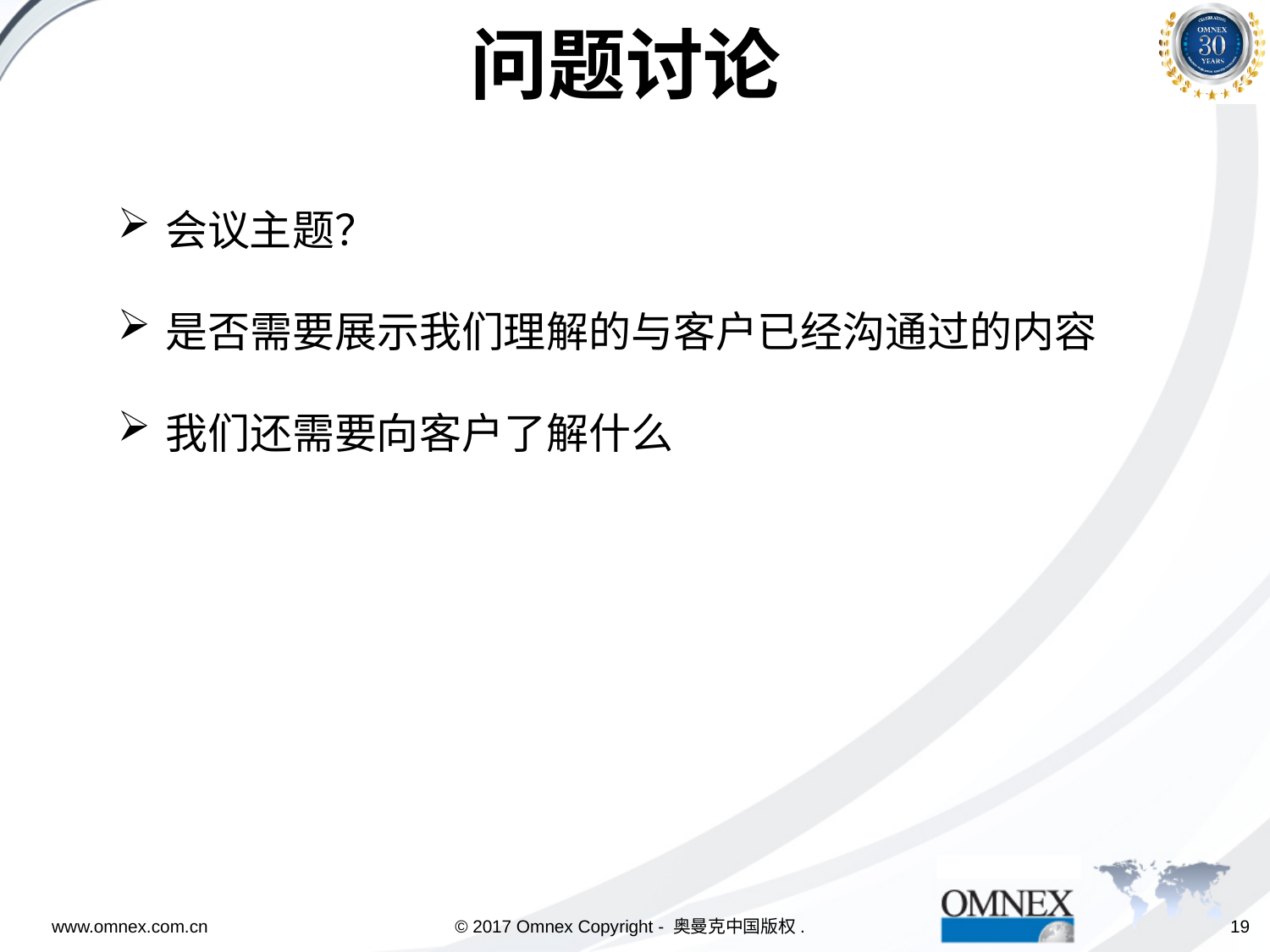

问题讨论
会议主题？
是否需要展示我们理解的与客户已经沟通过的内容
我们还需要向客户了解什么